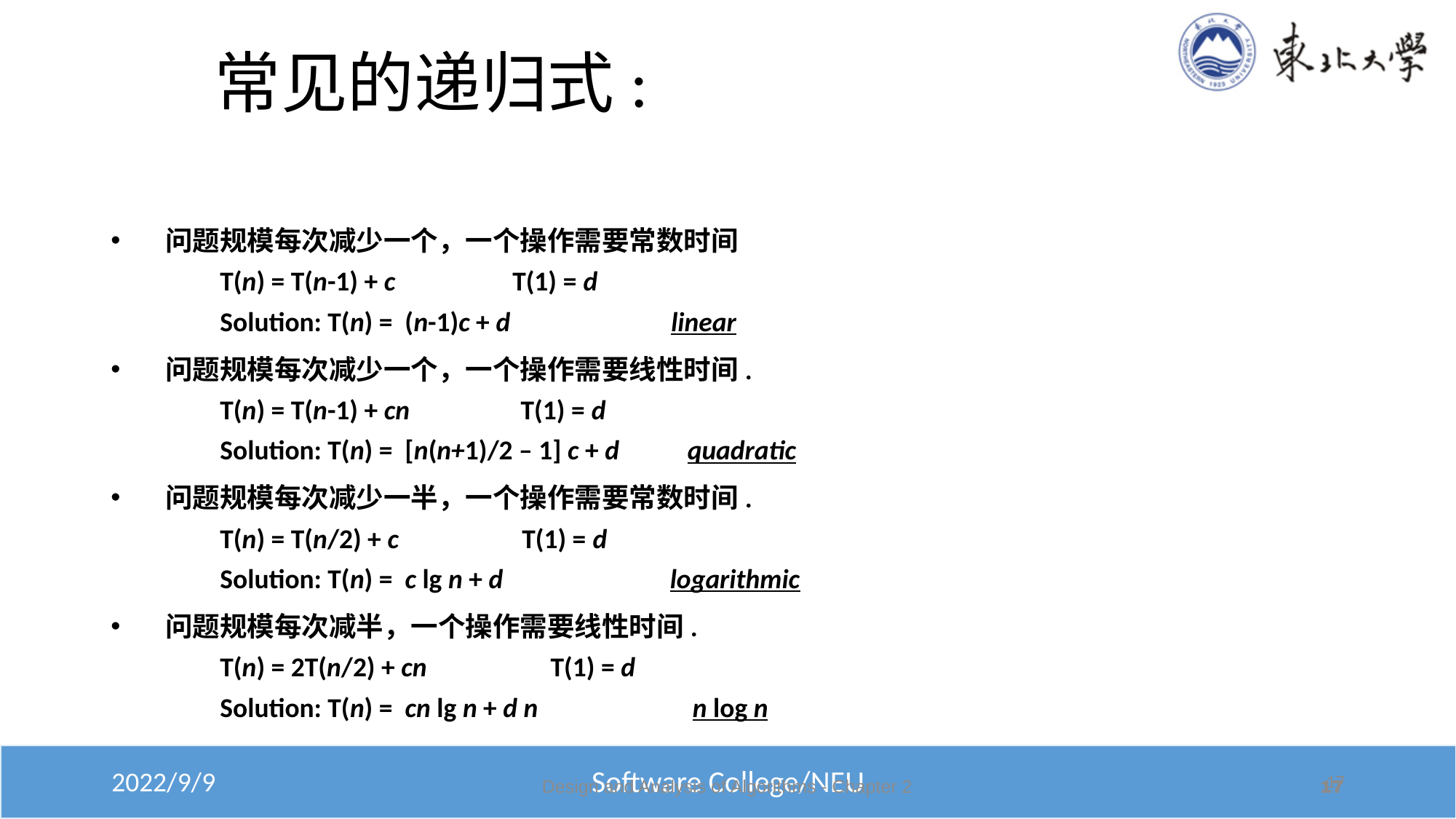

# 常见的递归式:
问题规模每次减少一个，一个操作需要常数时间
T(n) = T(n-1) + c                   T(1) = d
Solution: T(n) =  (n-1)c + d                          linear
问题规模每次减少一个，一个操作需要线性时间.
T(n) = T(n-1) + cn                  T(1) = d
Solution: T(n) =  [n(n+1)/2 – 1] c + d           quadratic
问题规模每次减少一半，一个操作需要常数时间.
T(n) = T(n/2) + c                    T(1) = d
Solution: T(n) =  c lg n + d                           logarithmic
问题规模每次减半，一个操作需要线性时间.
T(n) = 2T(n/2) + cn                    T(1) = d
Solution: T(n) =  cn lg n + d n                         n log n

Design and Analysis of Algorithms - Chapter 2
17